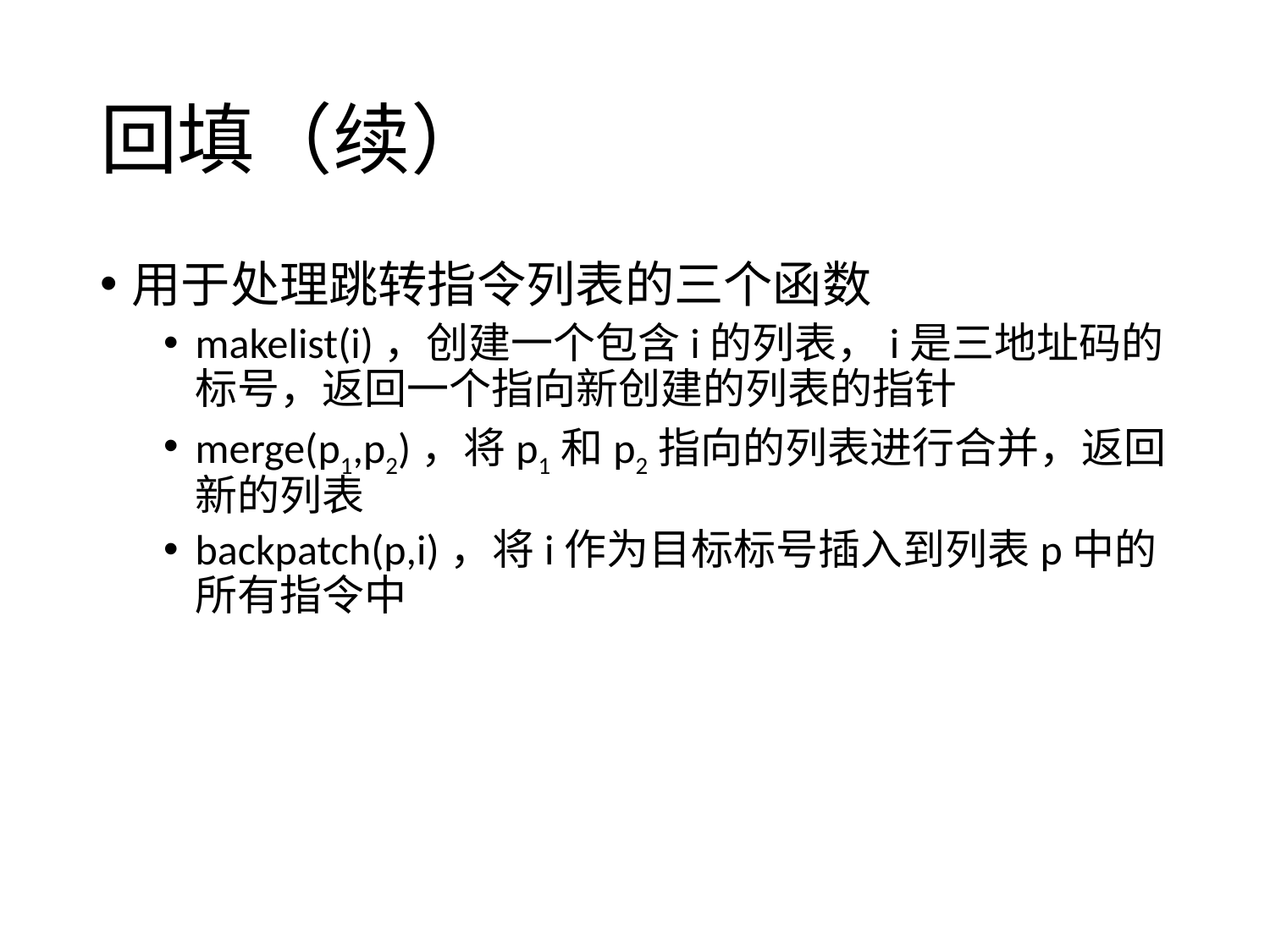

# 回填（续）
用于处理跳转指令列表的三个函数
makelist(i)，创建一个包含i的列表，i是三地址码的标号，返回一个指向新创建的列表的指针
merge(p1,p2)，将p1和p2指向的列表进行合并，返回新的列表
backpatch(p,i)，将i作为目标标号插入到列表p中的所有指令中